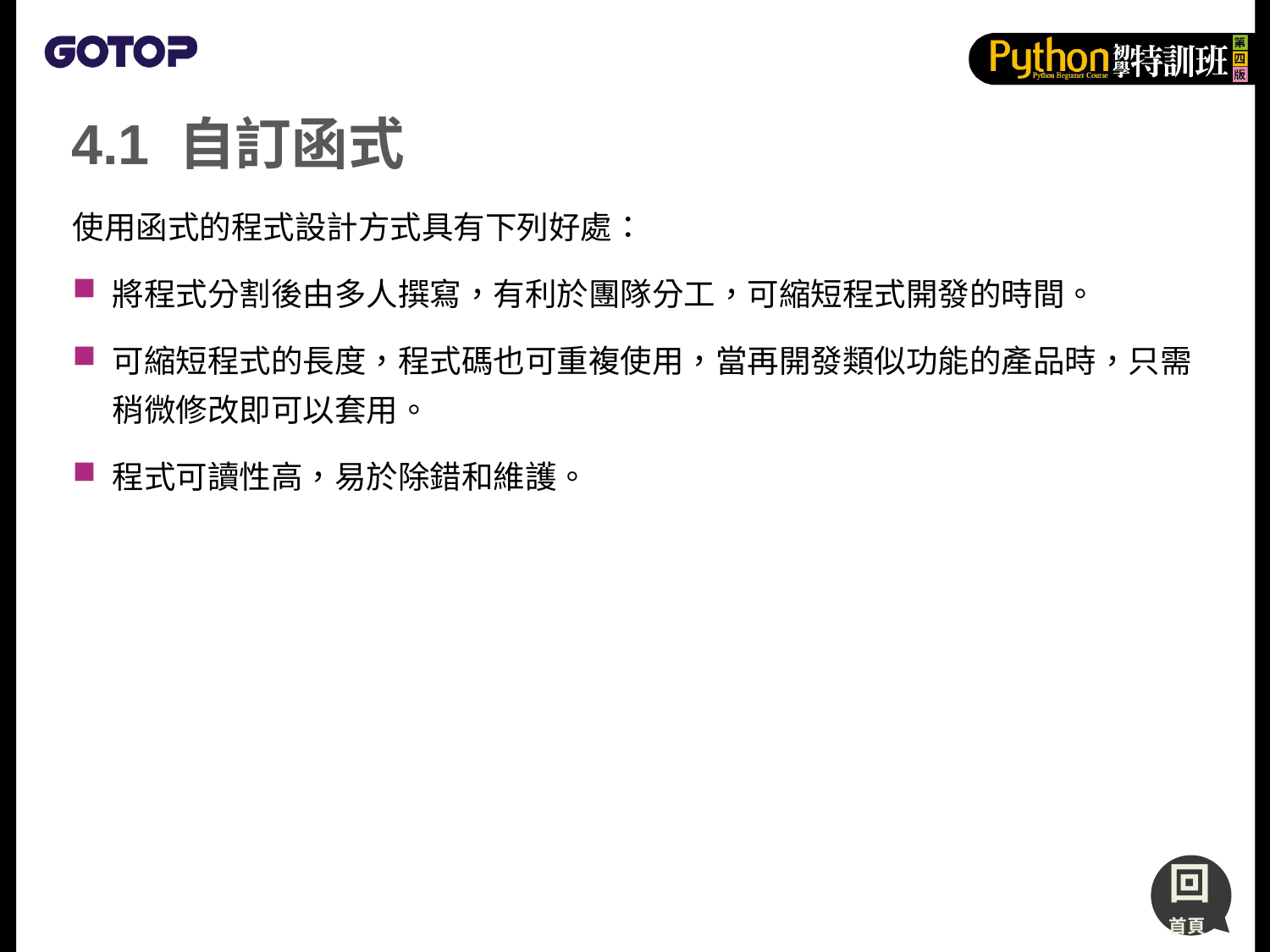

# 4.1 自訂函式
使用函式的程式設計方式具有下列好處：
將程式分割後由多人撰寫，有利於團隊分工，可縮短程式開發的時間。
可縮短程式的長度，程式碼也可重複使用，當再開發類似功能的產品時，只需稍微修改即可以套用。
程式可讀性高，易於除錯和維護。